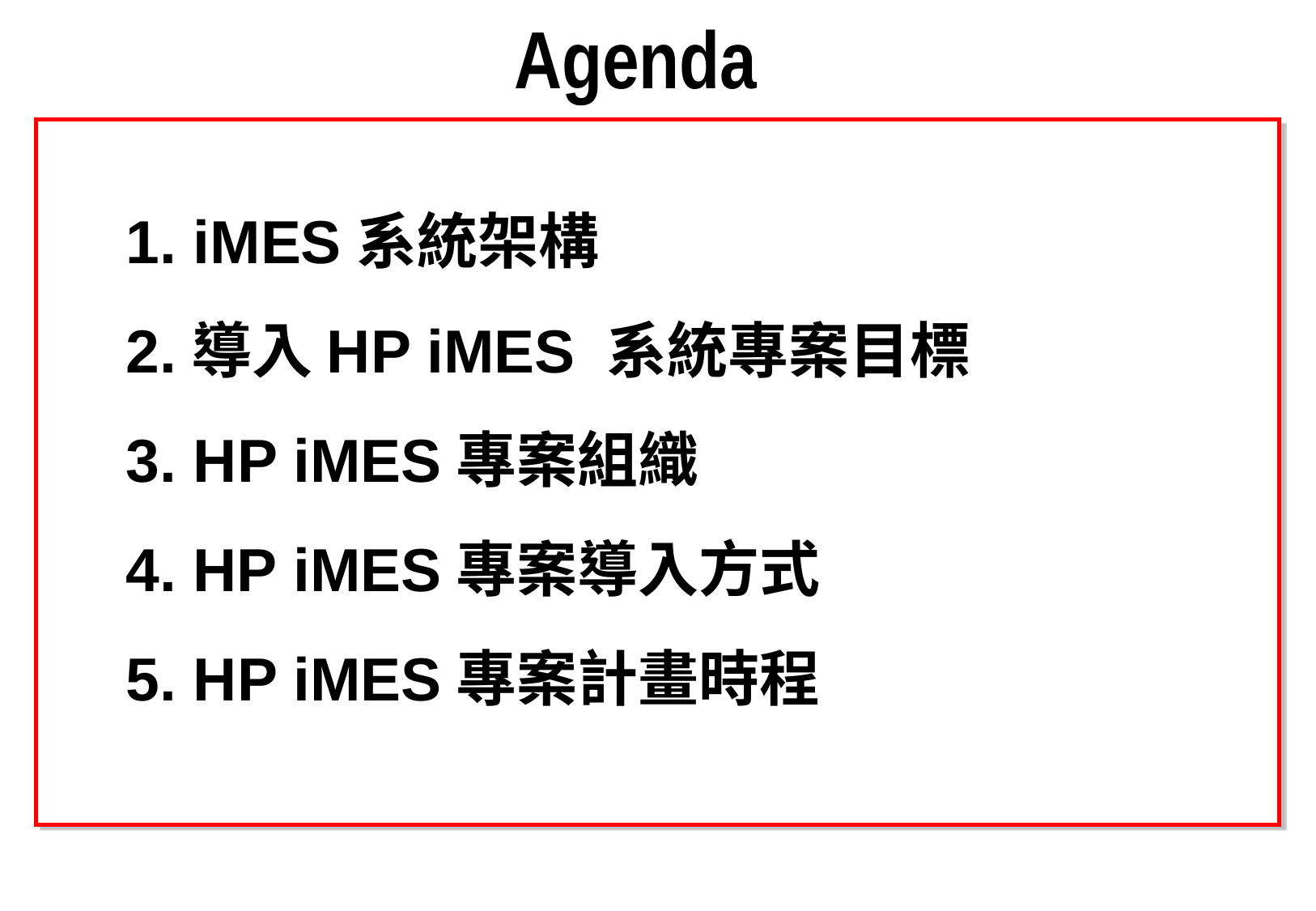

Agenda

# 1. iMES系統架構 2.導入HP iMES 系統專案目標 3. HP iMES專案組織 4. HP iMES專案導入方式 5. HP iMES專案計畫時程